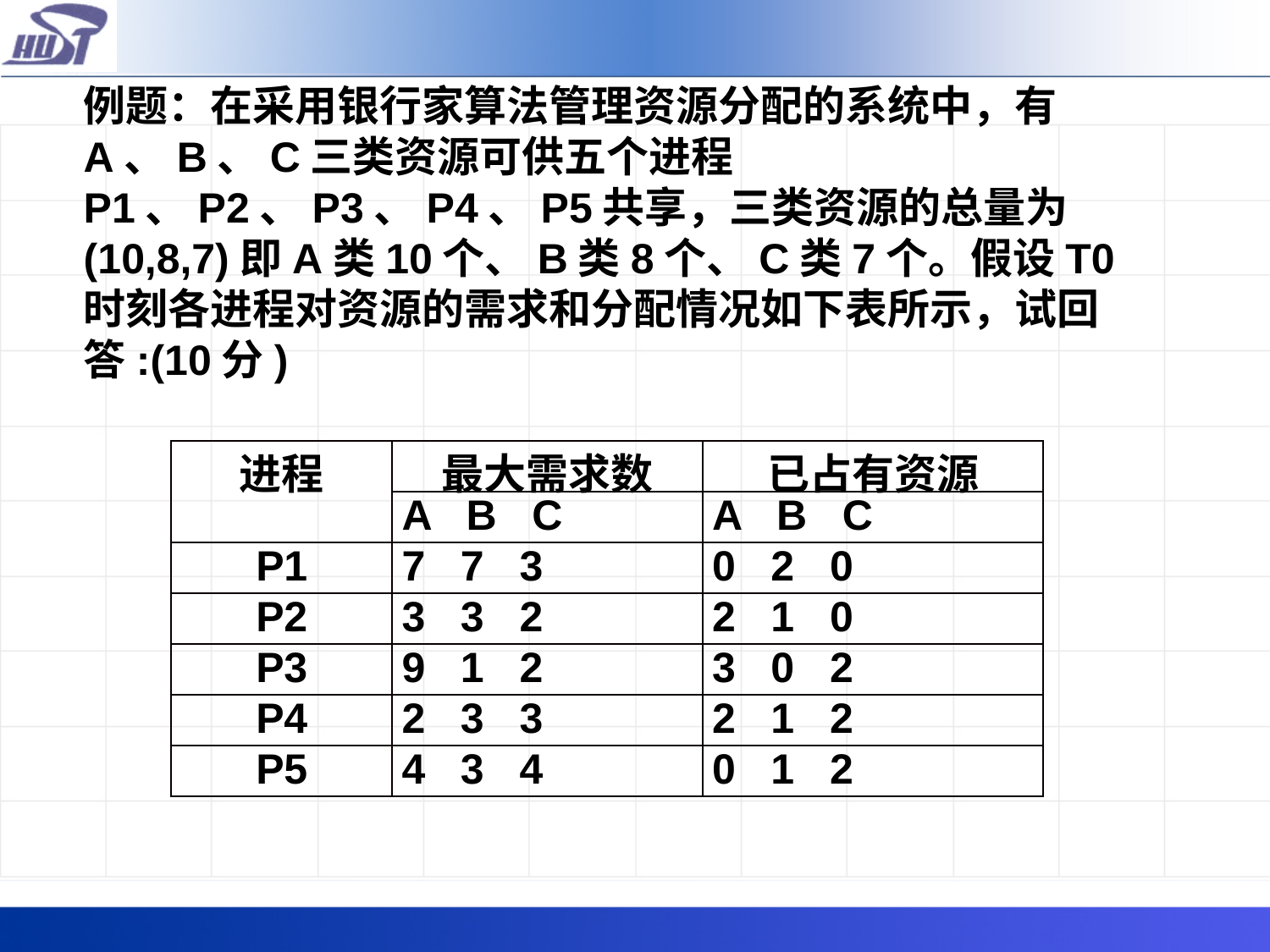

例题：在采用银行家算法管理资源分配的系统中，有A、B、C三类资源可供五个进程P1、P2、P3、P4、P5共享，三类资源的总量为(10,8,7)即A类10个、B类8个、C类7个。假设T0时刻各进程对资源的需求和分配情况如下表所示，试回答:(10分)

| 进程 | 最大需求数 | 已占有资源 |
| --- | --- | --- |
|  | A B C | A B C |
| P1 | 7 7 3 | 0 2 0 |
| P2 | 3 3 2 | 2 1 0 |
| P3 | 9 1 2 | 3 0 2 |
| P4 | 2 3 3 | 2 1 2 |
| P5 | 4 3 4 | 0 1 2 |